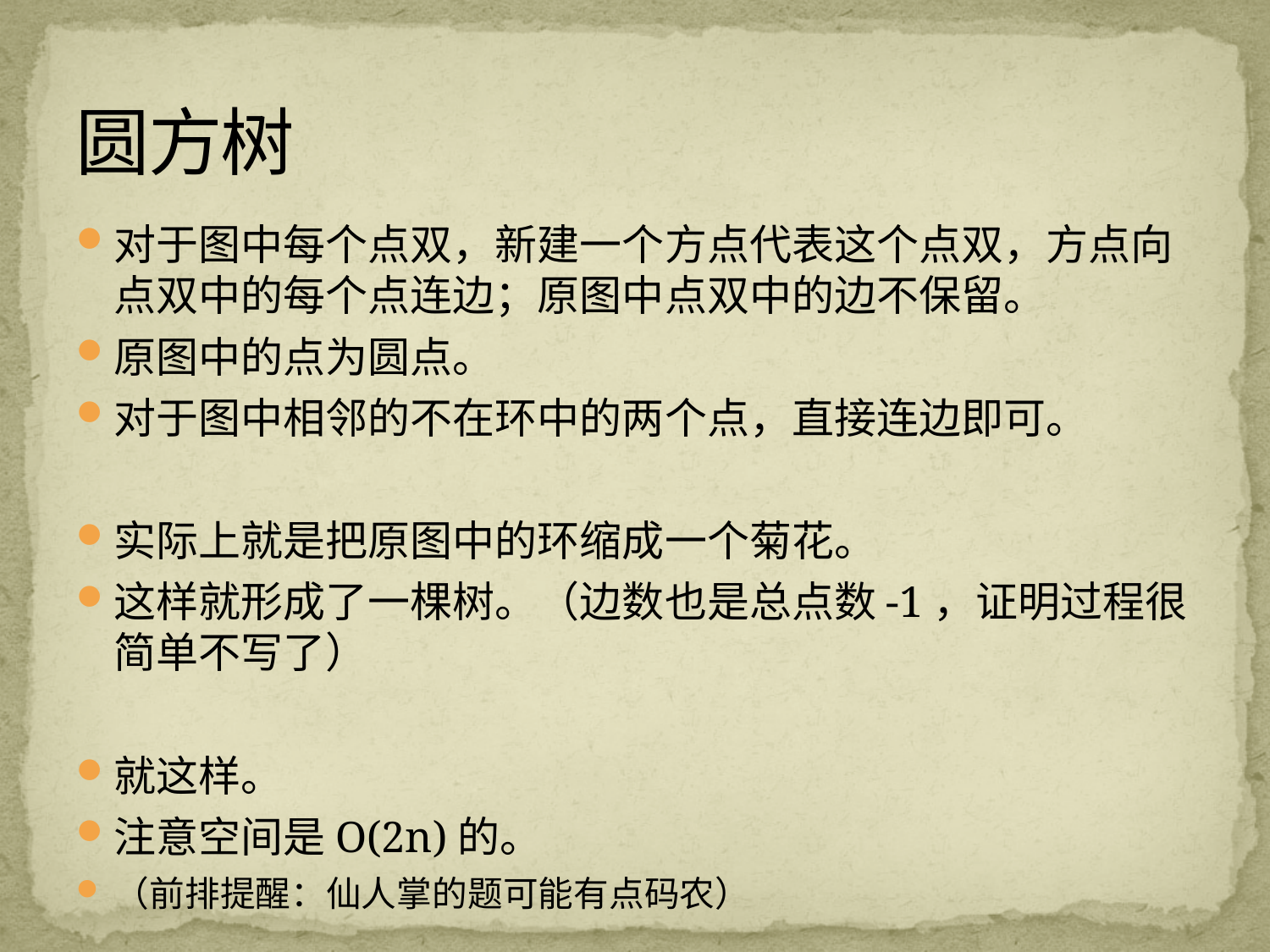

# 圆方树
对于图中每个点双，新建一个方点代表这个点双，方点向点双中的每个点连边；原图中点双中的边不保留。
原图中的点为圆点。
对于图中相邻的不在环中的两个点，直接连边即可。

实际上就是把原图中的环缩成一个菊花。
这样就形成了一棵树。（边数也是总点数-1，证明过程很简单不写了）

就这样。
注意空间是O(2n)的。
（前排提醒：仙人掌的题可能有点码农）